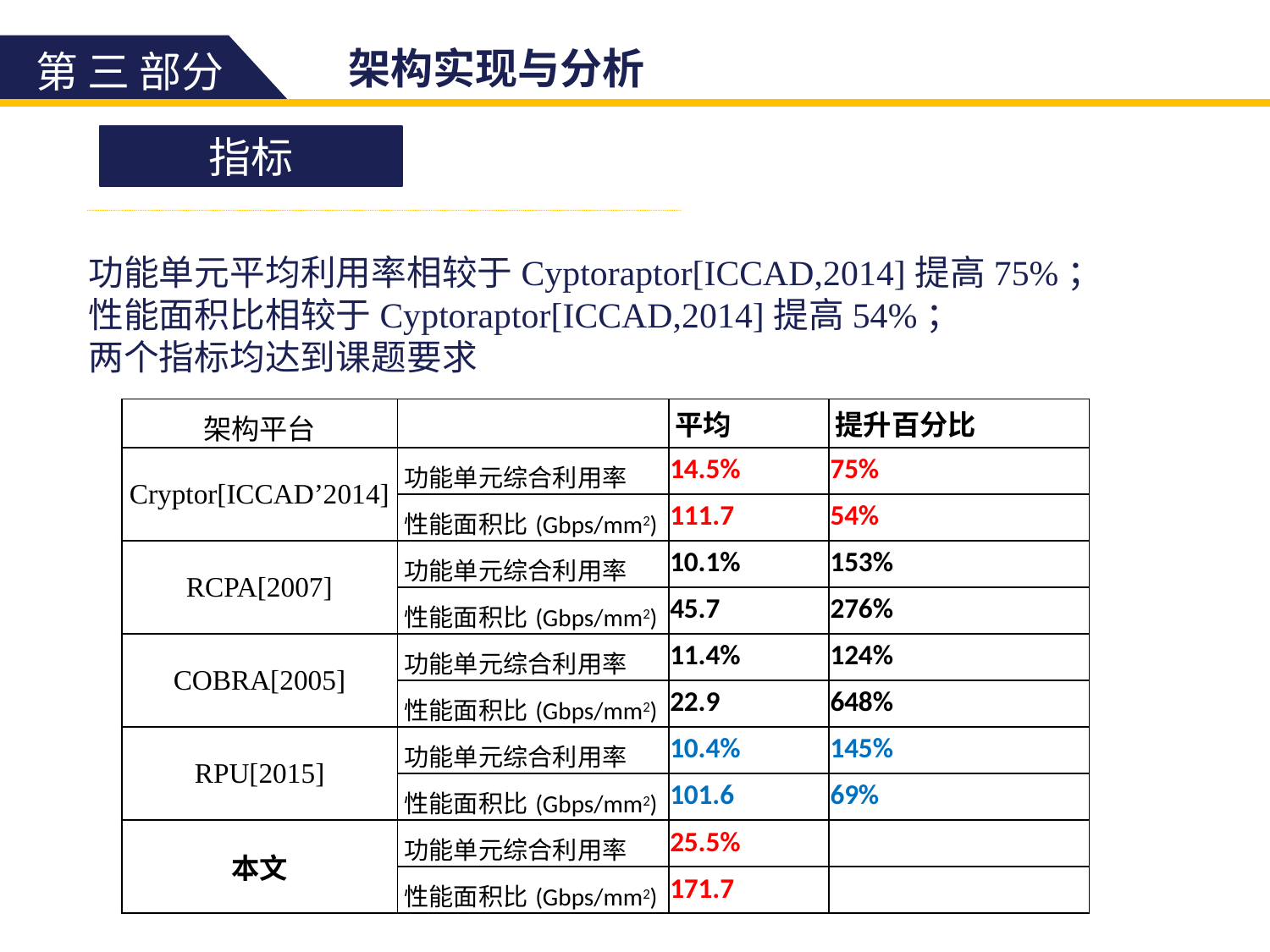

架构实现与分析

第 三 部分

指标

功能单元平均利用率相较于Cyptoraptor[ICCAD,2014]提高75%；
性能面积比相较于Cyptoraptor[ICCAD,2014]提高54%；
两个指标均达到课题要求
| 架构平台 |  | 平均 | 提升百分比 |
| --- | --- | --- | --- |
| Cryptor[ICCAD’2014] | 功能单元综合利用率 | 14.5% | 75% |
|  | 性能面积比(Gbps/mm2) | 111.7 | 54% |
| RCPA[2007] | 功能单元综合利用率 | 10.1% | 153% |
|  | 性能面积比(Gbps/mm2) | 45.7 | 276% |
| COBRA[2005] | 功能单元综合利用率 | 11.4% | 124% |
|  | 性能面积比(Gbps/mm2) | 22.9 | 648% |
| RPU[2015] | 功能单元综合利用率 | 10.4% | 145% |
|  | 性能面积比(Gbps/mm2) | 101.6 | 69% |
| 本文 | 功能单元综合利用率 | 25.5% |  |
|  | 性能面积比(Gbps/mm2) | 171.7 |  |